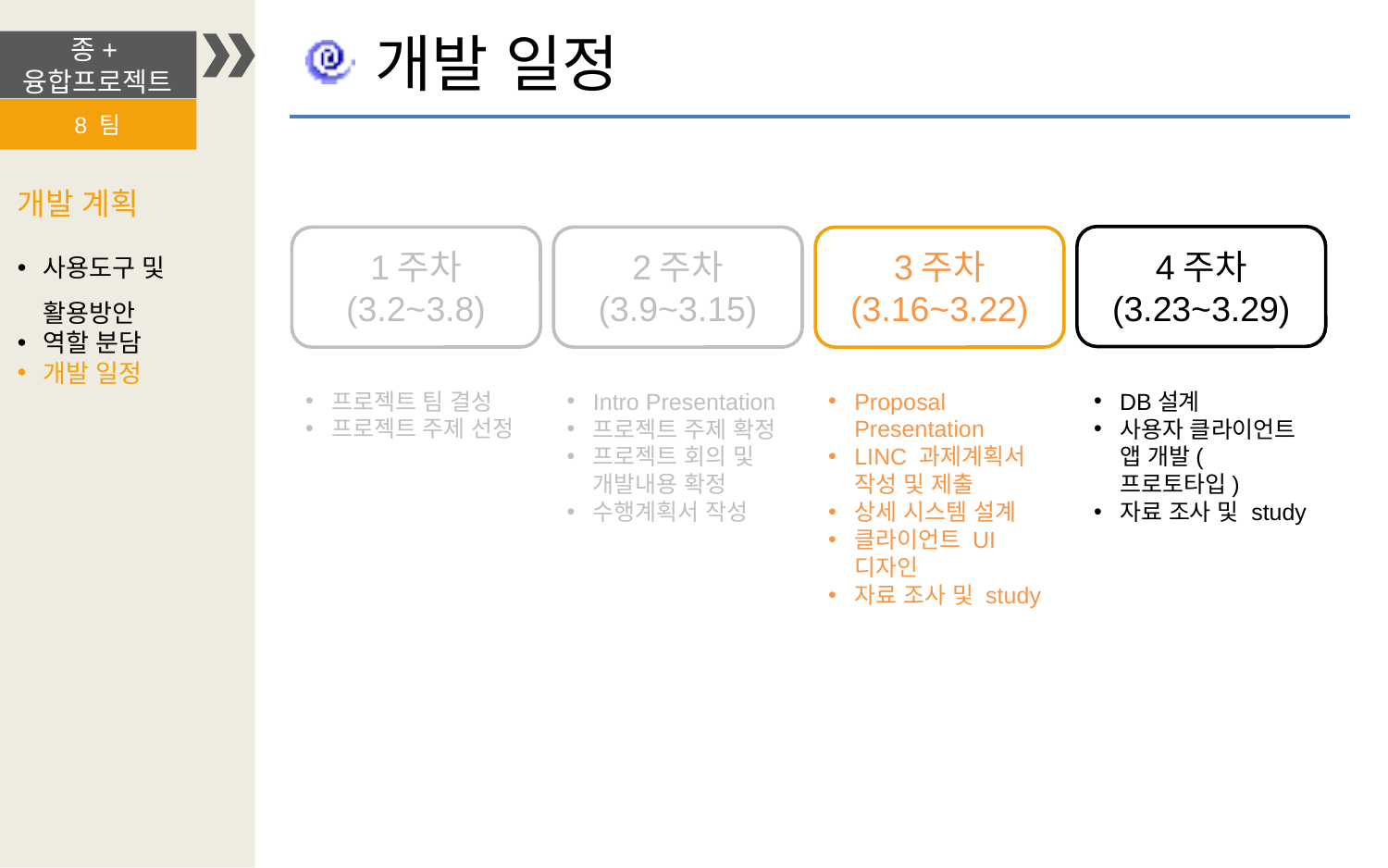

개발 일정
종+융합프로젝트

8 팀
개발 계획

사용도구 및 활용방안
역할 분담
개발 일정
4주차
(3.23~3.29)
1주차
(3.2~3.8)
2주차
(3.9~3.15)
3주차
(3.16~3.22)
프로젝트 팀 결성
프로젝트 주제 선정
Intro Presentation
프로젝트 주제 확정
프로젝트 회의 및 개발내용 확정
수행계획서 작성
Proposal Presentation
LINC 과제계획서 작성 및 제출
상세 시스템 설계
클라이언트 UI디자인
자료 조사 및 study
DB설계
사용자 클라이언트 앱 개발(프로토타입)
자료 조사 및 study